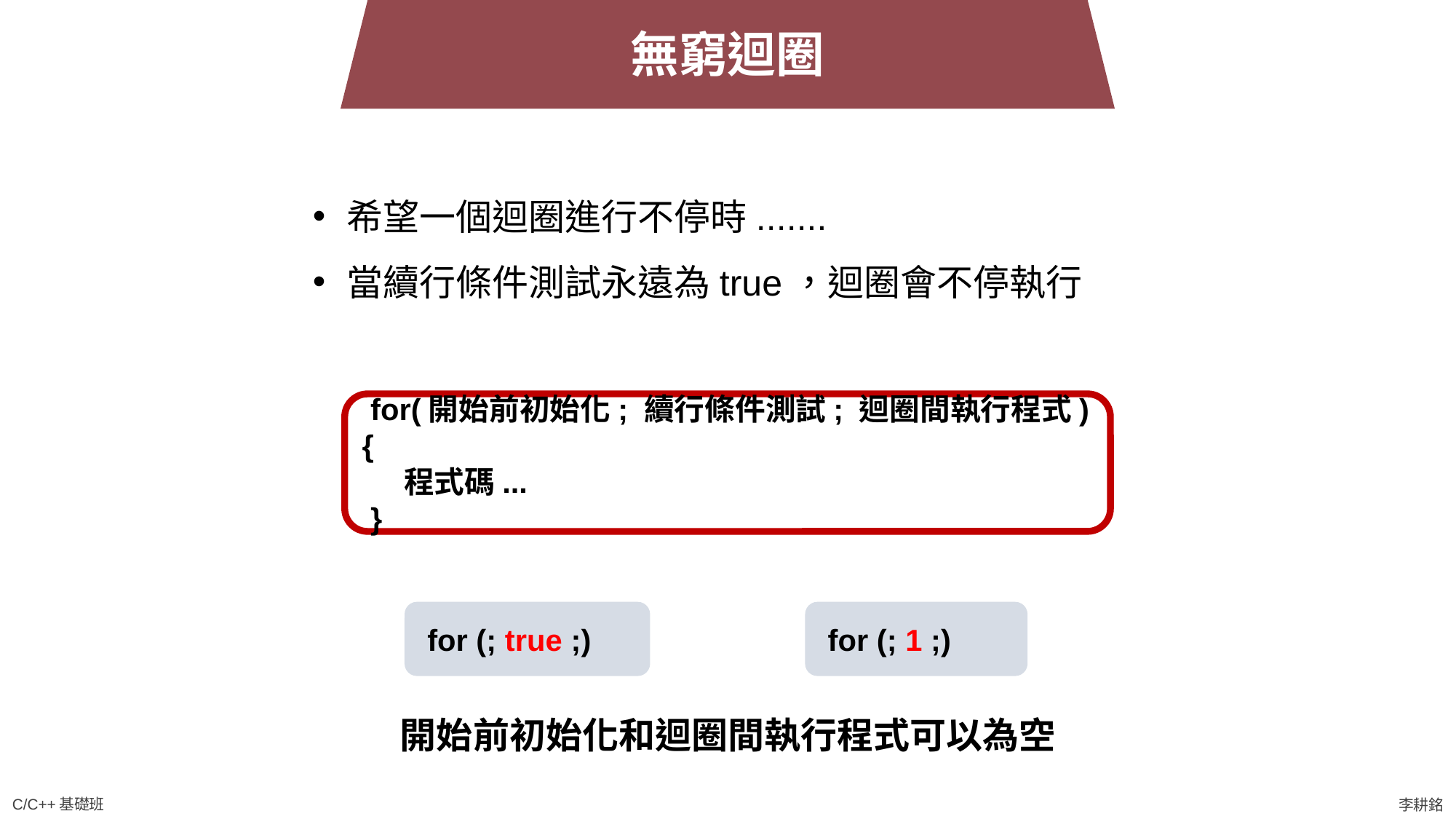

無窮迴圈
希望一個迴圈進行不停時.......
當續行條件測試永遠為true，迴圈會不停執行
 for(開始前初始化; 續行條件測試; 迴圈間執行程式){
     程式碼...
 }

 for (; 1 ;)
 for (; true ;)
開始前初始化和迴圈間執行程式可以為空
C/C++基礎班
李耕銘